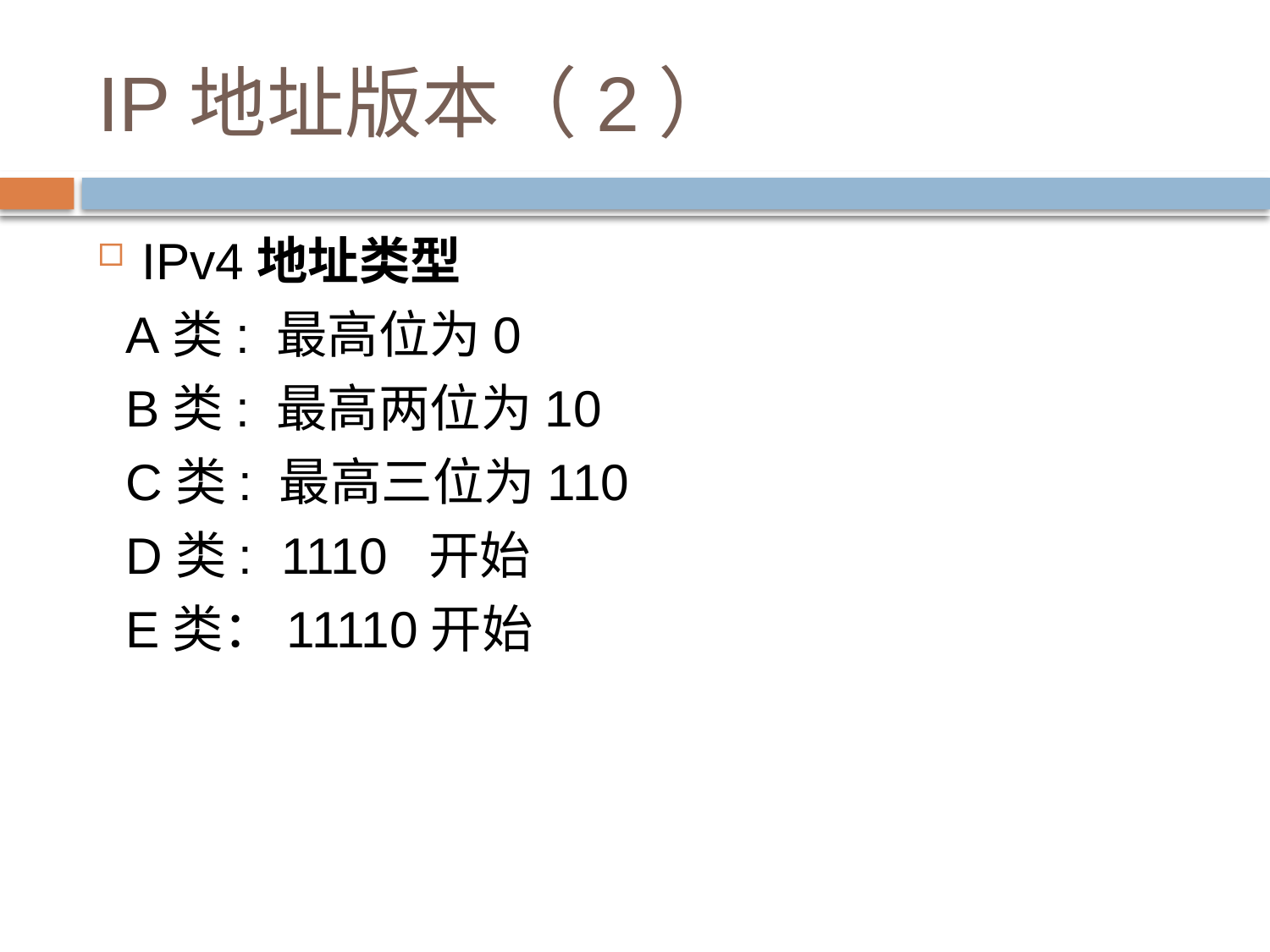

# IP地址版本（2）
IPv4地址类型
  A类: 最高位为0
  B类: 最高两位为10
  C类: 最高三位为110
  D类:  1110  开始
  E类：11110开始